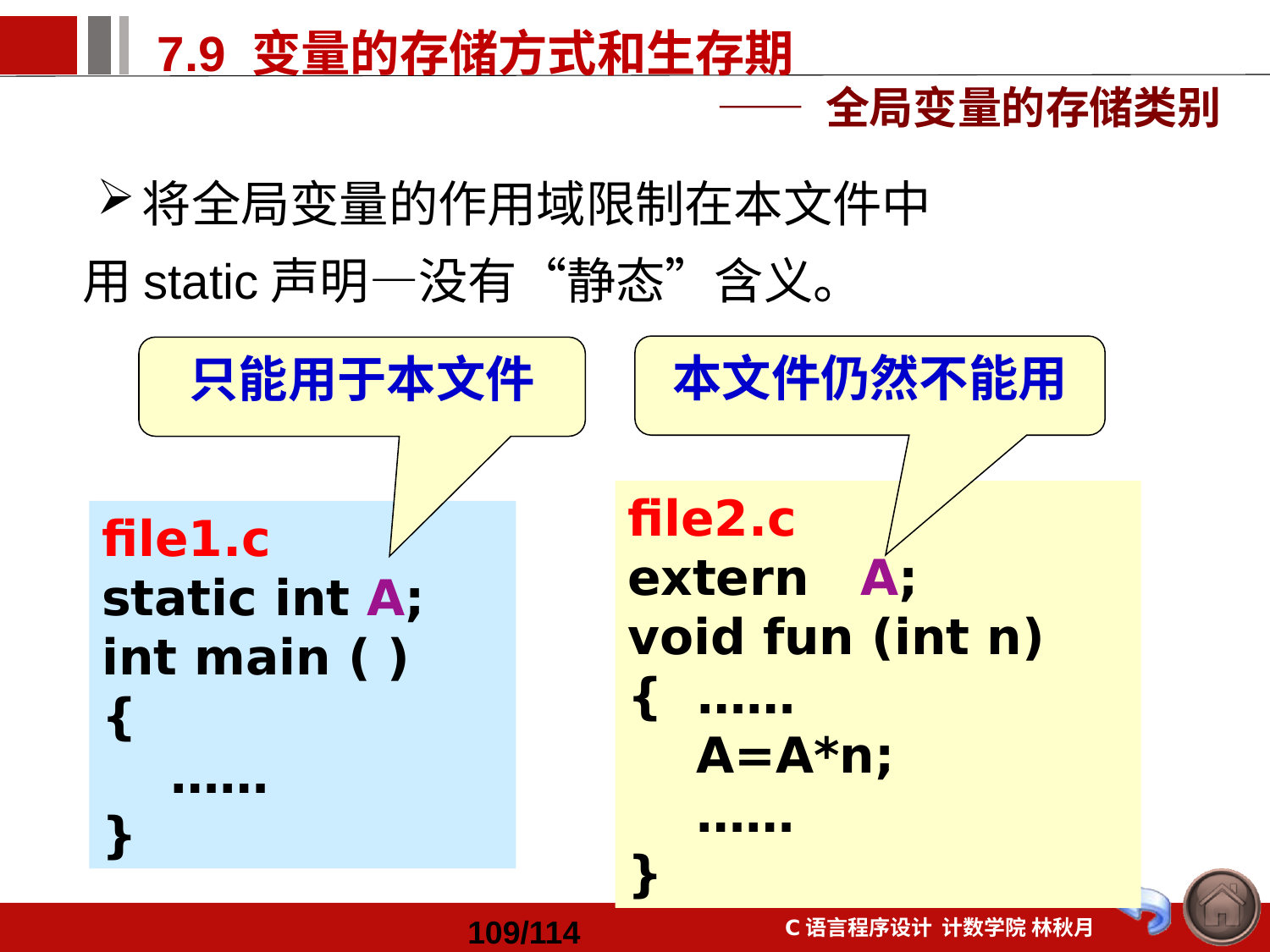

—— 全局变量的存储类别
将全局变量的作用域限制在本文件中
用static声明—没有“静态”含义。
本文件仍然不能用
只能用于本文件
file2.c
extern   A;
void fun (int n)
{  ……
    A=A*n;
    ……
}
file1.c
static int A;
int main ( )
{
    ……
}